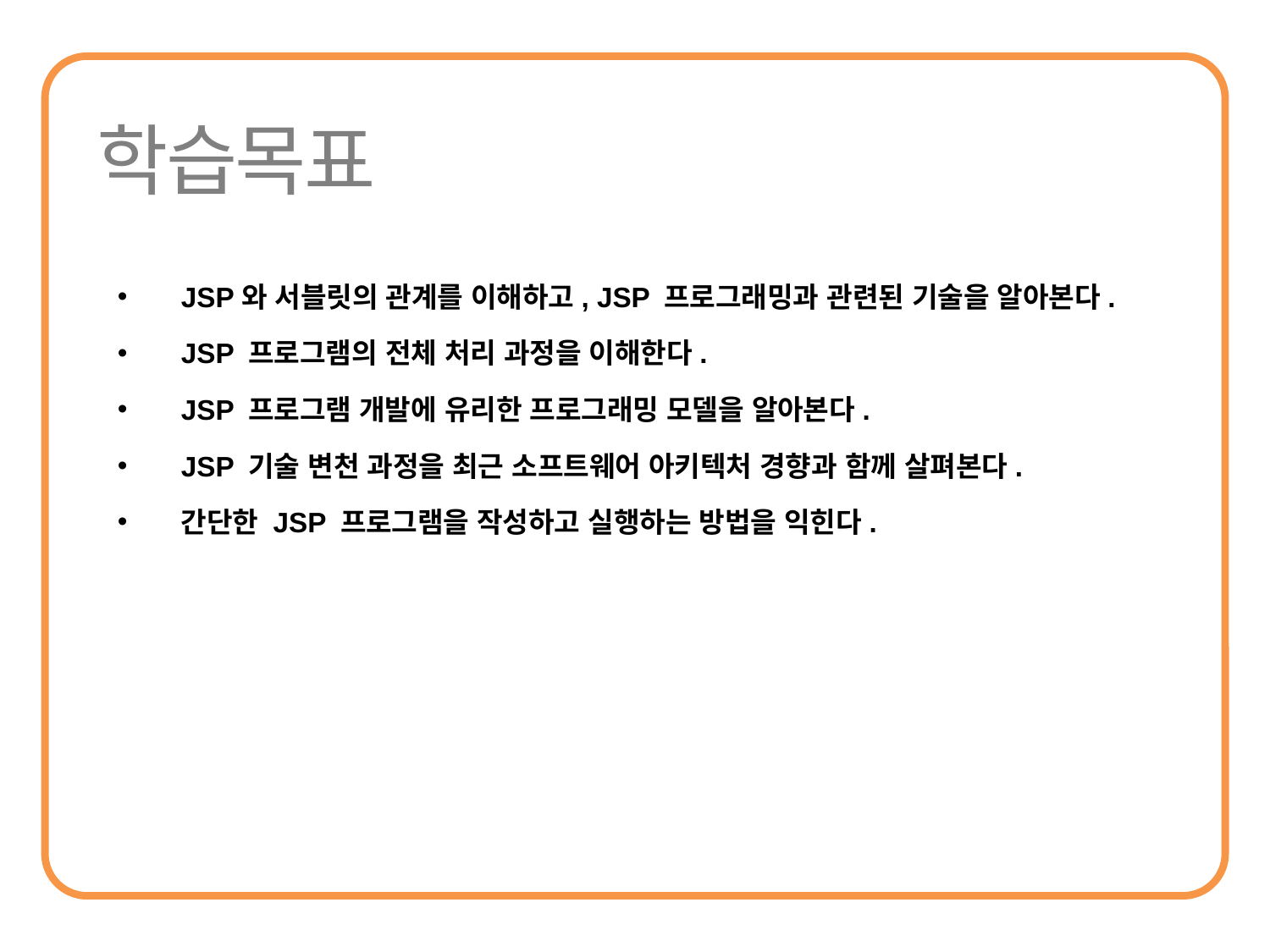

JSP와 서블릿의 관계를 이해하고, JSP 프로그래밍과 관련된 기술을 알아본다.
JSP 프로그램의 전체 처리 과정을 이해한다.
JSP 프로그램 개발에 유리한 프로그래밍 모델을 알아본다.
JSP 기술 변천 과정을 최근 소프트웨어 아키텍처 경향과 함께 살펴본다.
간단한 JSP 프로그램을 작성하고 실행하는 방법을 익힌다.